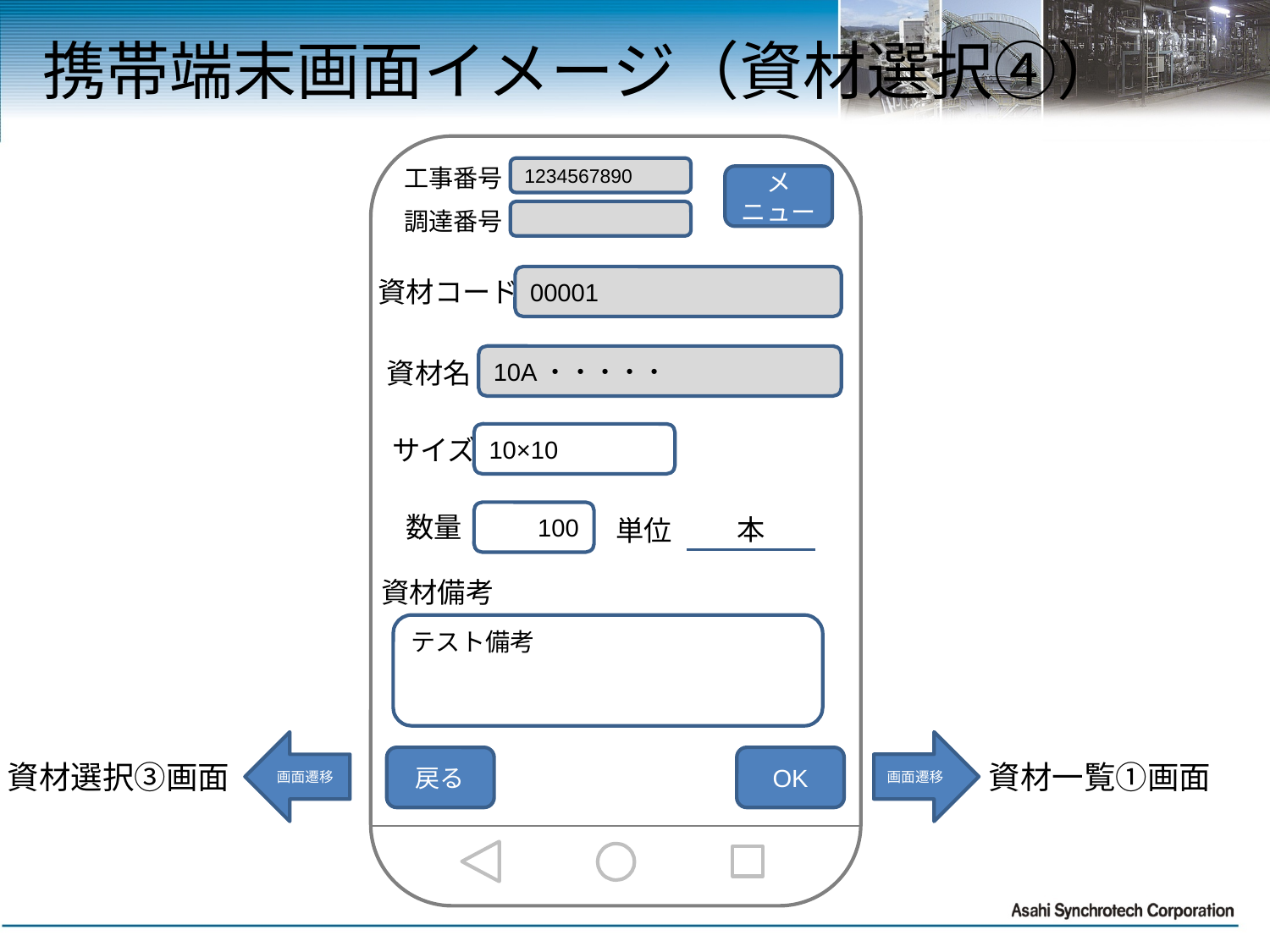

# 携帯端末画面イメージ（資材選択④）

工事番号
1234567890
メニュー
調達番号

資材コード
00001
10A・・・・・
資材名
10×10
サイズ
100
本
数量
単位
資材備考
テスト備考
戻る
OK

画面遷移
画面遷移
資材選択③画面
資材一覧①画面